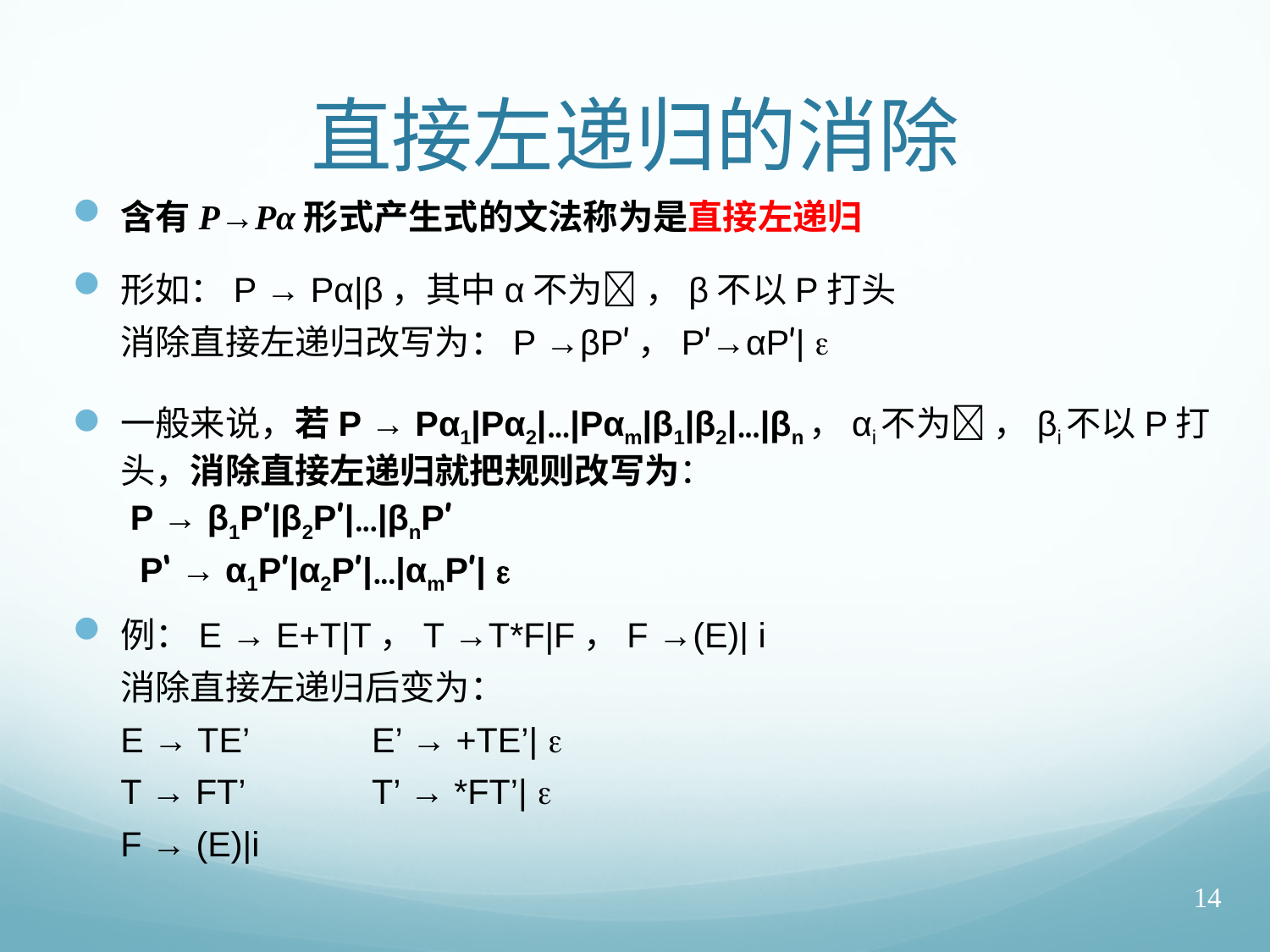

# 直接左递归的消除
含有P→Pα形式产生式的文法称为是直接左递归
形如：P → Pα|β，其中α不为ε ，β不以P打头
	消除直接左递归改写为：P →βP’，P’→αP’| ε
一般来说，若P → Pα1|Pα2|…|Pαm|β1|β2|…|βn，αi不为ε ，βi不以P打头，消除直接左递归就把规则改写为：
 P → β1P’|β2P’|…|βnP’
  P‘ → α1P’|α2P’|…|αmP’| ε
例：E → E+T|T，T →T*F|F，F →(E)| i
 	消除直接左递归后变为：
    		E → TE’		E’ → +TE’| ε
		T → FT’		T’ → *FT’| ε
		F → (E)|i
14